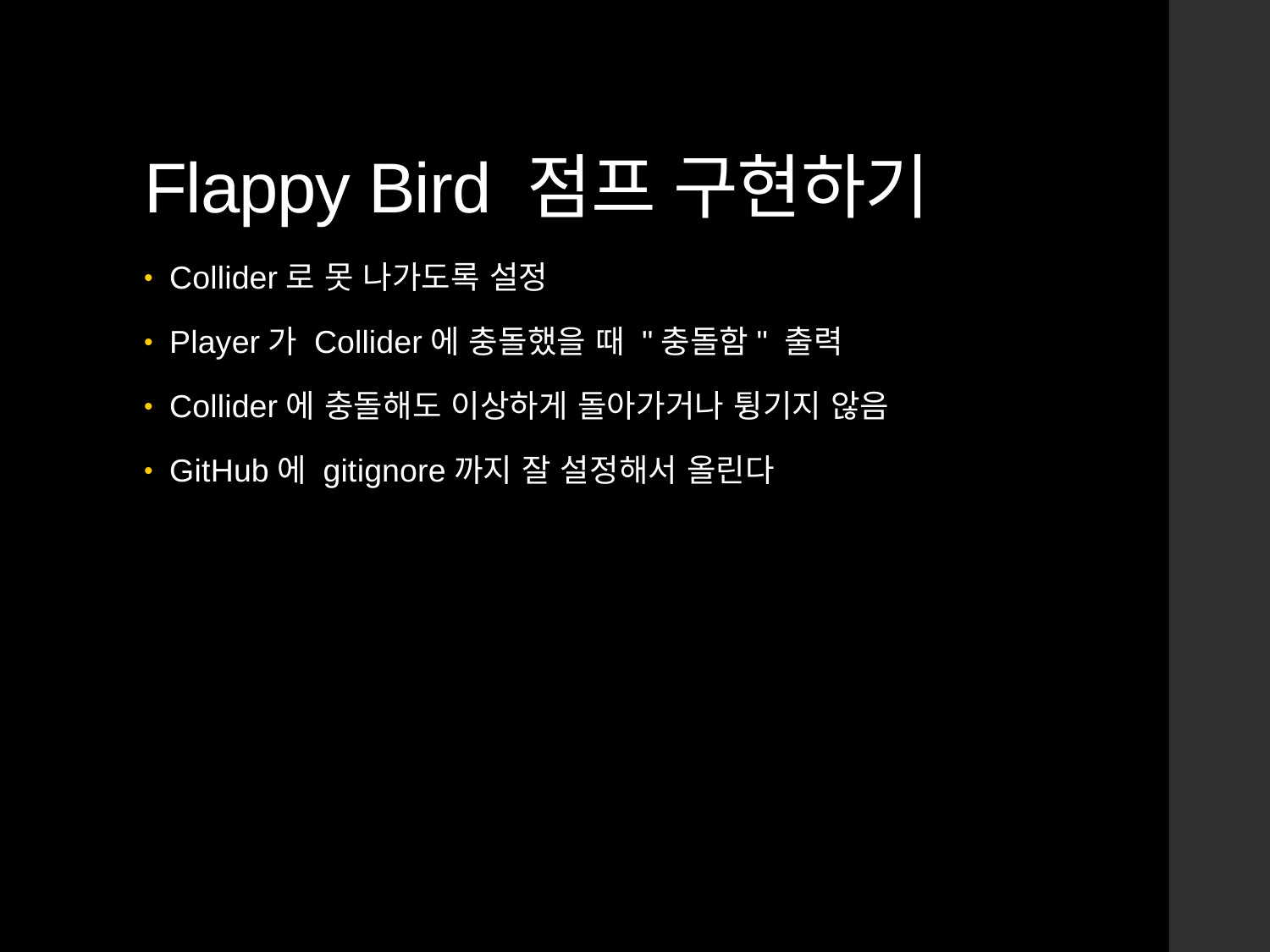

# Flappy Bird 점프 구현하기
Collider로 못 나가도록 설정
Player가 Collider에 충돌했을 때 "충돌함" 출력
Collider에 충돌해도 이상하게 돌아가거나 튕기지 않음
GitHub에 gitignore까지 잘 설정해서 올린다